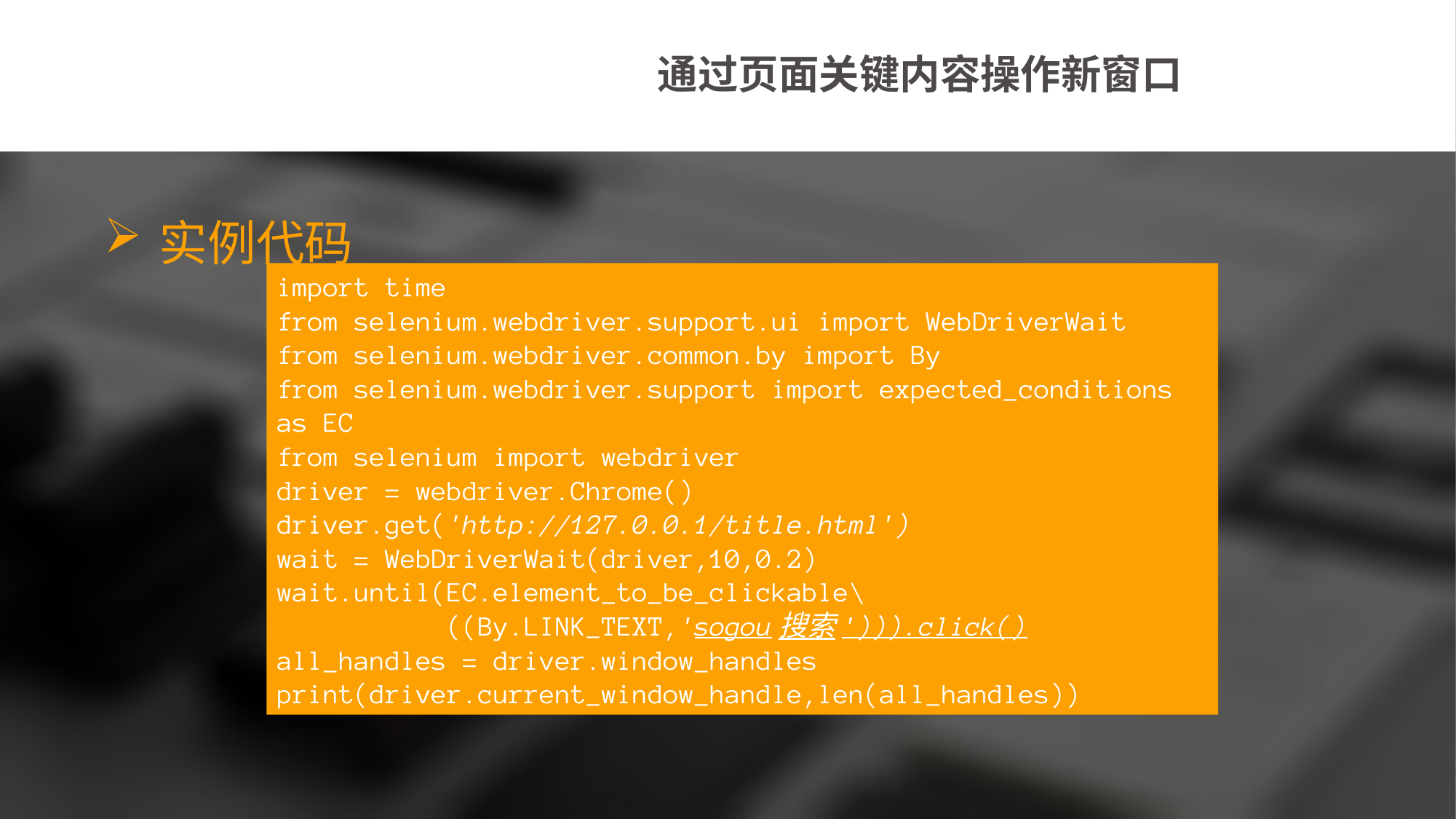

通过页面关键内容操作新窗口
实例代码
import time
from selenium.webdriver.support.ui import WebDriverWait
from selenium.webdriver.common.by import By
from selenium.webdriver.support import expected_conditions as EC
from selenium import webdriver
driver = webdriver.Chrome()
driver.get('http://127.0.0.1/title.html')
wait = WebDriverWait(driver,10,0.2)
wait.until(EC.element_to_be_clickable\
           ((By.LINK_TEXT,'sogou搜索'))).click()
all_handles = driver.window_handles
print(driver.current_window_handle,len(all_handles))